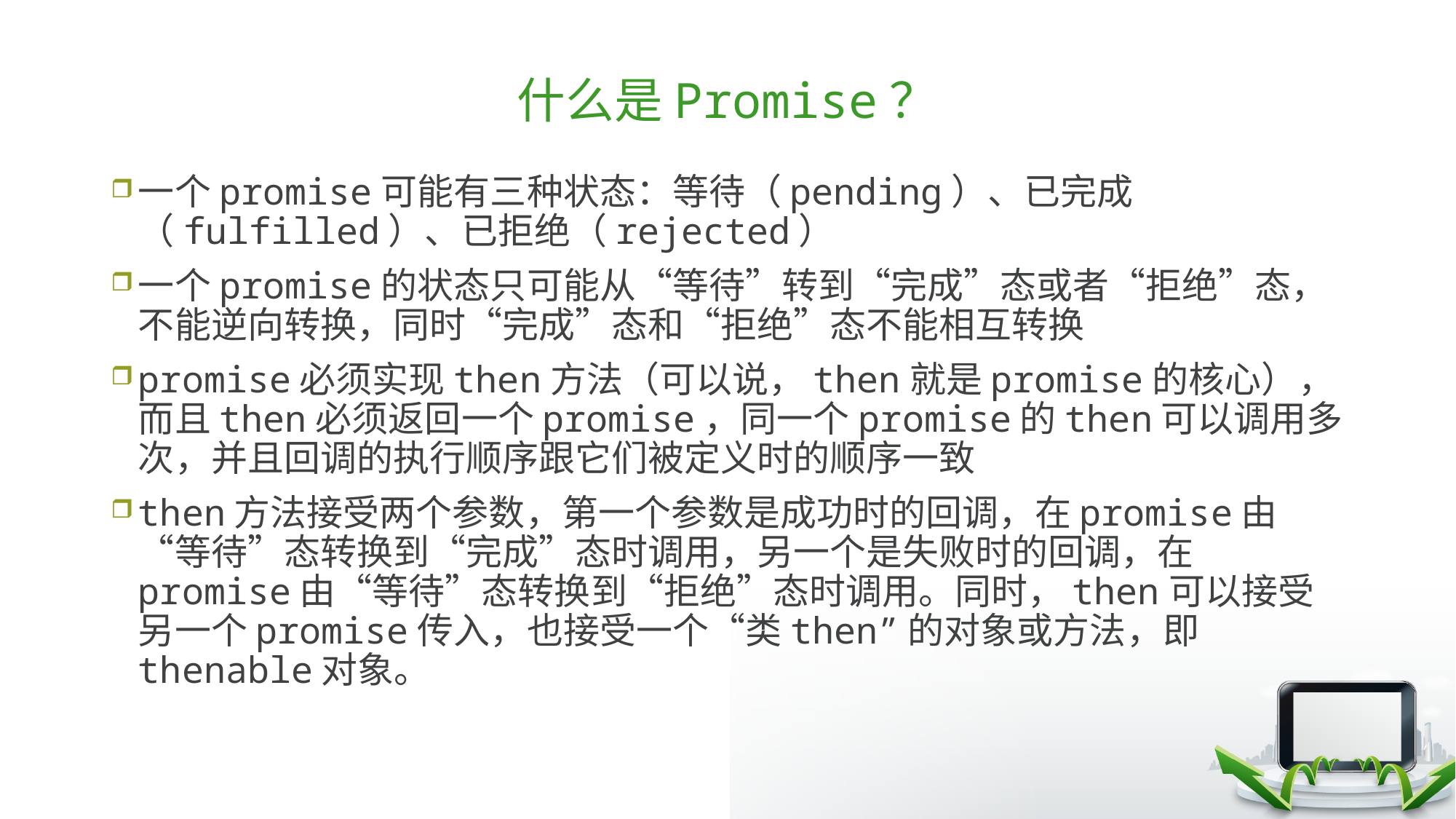

# 什么是Promise？
一个promise可能有三种状态：等待（pending）、已完成（fulfilled）、已拒绝（rejected）
一个promise的状态只可能从“等待”转到“完成”态或者“拒绝”态，不能逆向转换，同时“完成”态和“拒绝”态不能相互转换
promise必须实现then方法（可以说，then就是promise的核心），而且then必须返回一个promise，同一个promise的then可以调用多次，并且回调的执行顺序跟它们被定义时的顺序一致
then方法接受两个参数，第一个参数是成功时的回调，在promise由“等待”态转换到“完成”态时调用，另一个是失败时的回调，在promise由“等待”态转换到“拒绝”态时调用。同时，then可以接受另一个promise传入，也接受一个“类then”的对象或方法，即thenable对象。